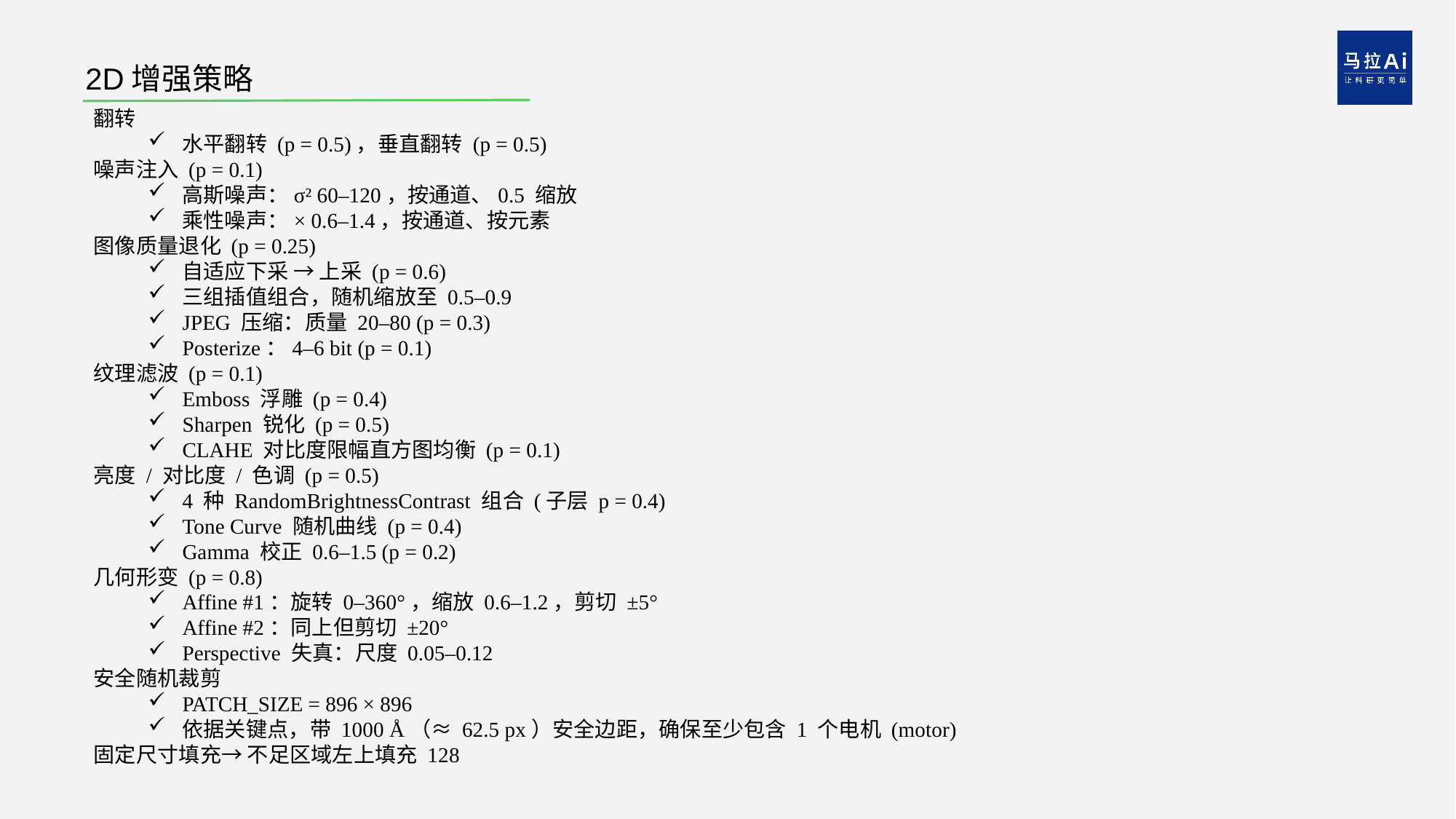

# 2D增强策略
翻转
水平翻转 (p = 0.5)，垂直翻转 (p = 0.5)
噪声注入 (p = 0.1)
高斯噪声：σ² 60–120，按通道、0.5 缩放
乘性噪声：× 0.6–1.4，按通道、按元素
图像质量退化 (p = 0.25)
自适应下采 → 上采 (p = 0.6)
三组插值组合，随机缩放至 0.5–0.9
JPEG 压缩：质量 20–80 (p = 0.3)
Posterize：4–6 bit (p = 0.1)
纹理滤波 (p = 0.1)
Emboss 浮雕 (p = 0.4)
Sharpen 锐化 (p = 0.5)
CLAHE 对比度限幅直方图均衡 (p = 0.1)
亮度 / 对比度 / 色调 (p = 0.5)
4 种 RandomBrightnessContrast 组合 (子层 p = 0.4)
Tone Curve 随机曲线 (p = 0.4)
Gamma 校正 0.6–1.5 (p = 0.2)
几何形变 (p = 0.8)
Affine #1：旋转 0–360°，缩放 0.6–1.2，剪切 ±5°
Affine #2：同上但剪切 ±20°
Perspective 失真：尺度 0.05–0.12
安全随机裁剪
PATCH_SIZE = 896 × 896
依据关键点，带 1000 Å（≈ 62.5 px）安全边距，确保至少包含 1 个电机 (motor)
固定尺寸填充→ 不足区域左上填充 128